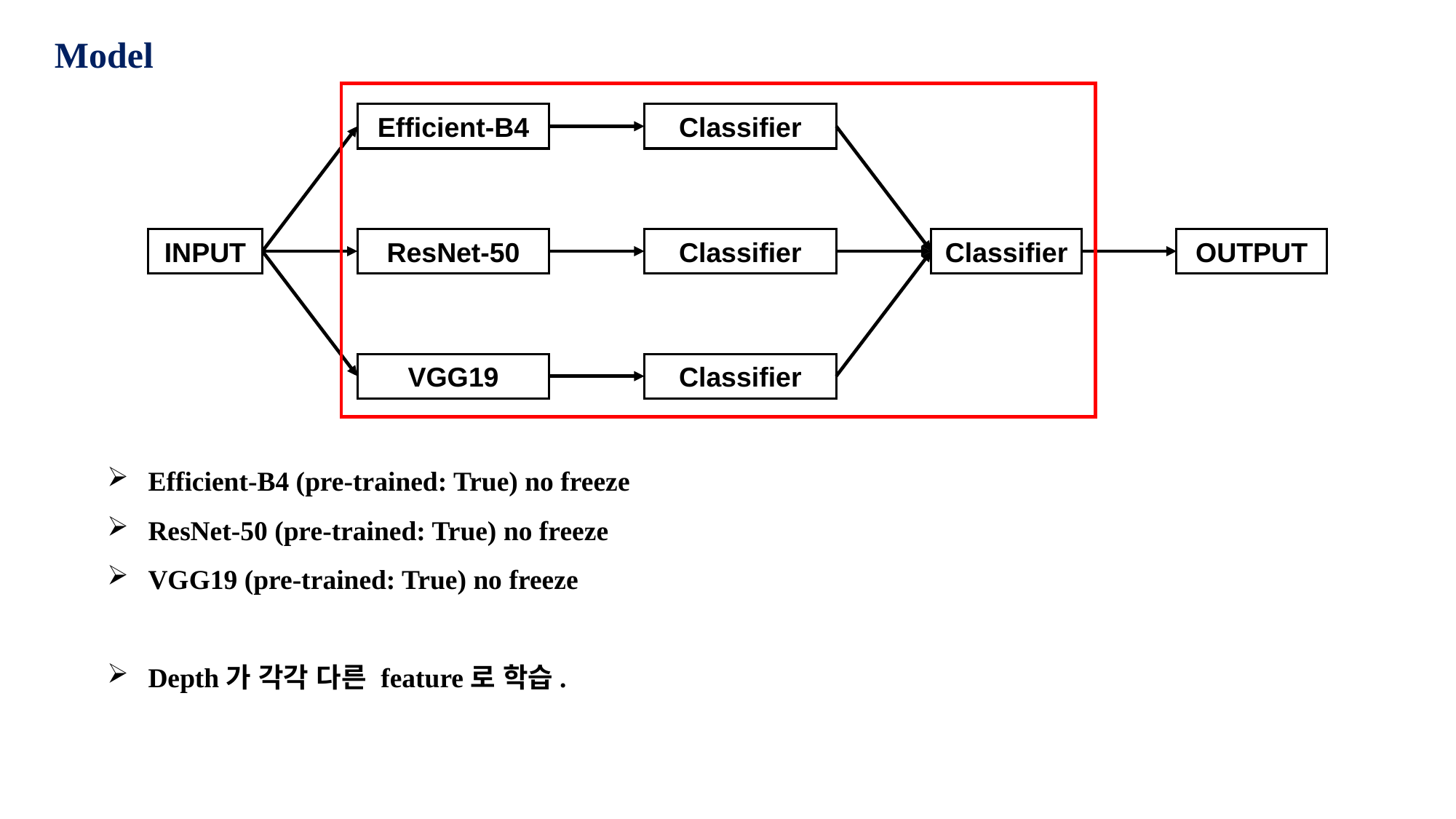

# Model

Efficient-B4
Classifier
INPUT
ResNet-50
Classifier
Classifier
OUTPUT
VGG19
Classifier

Efficient-B4 (pre-trained: True) no freeze
ResNet-50 (pre-trained: True) no freeze
VGG19 (pre-trained: True) no freeze

Depth가 각각 다른 feature로 학습.